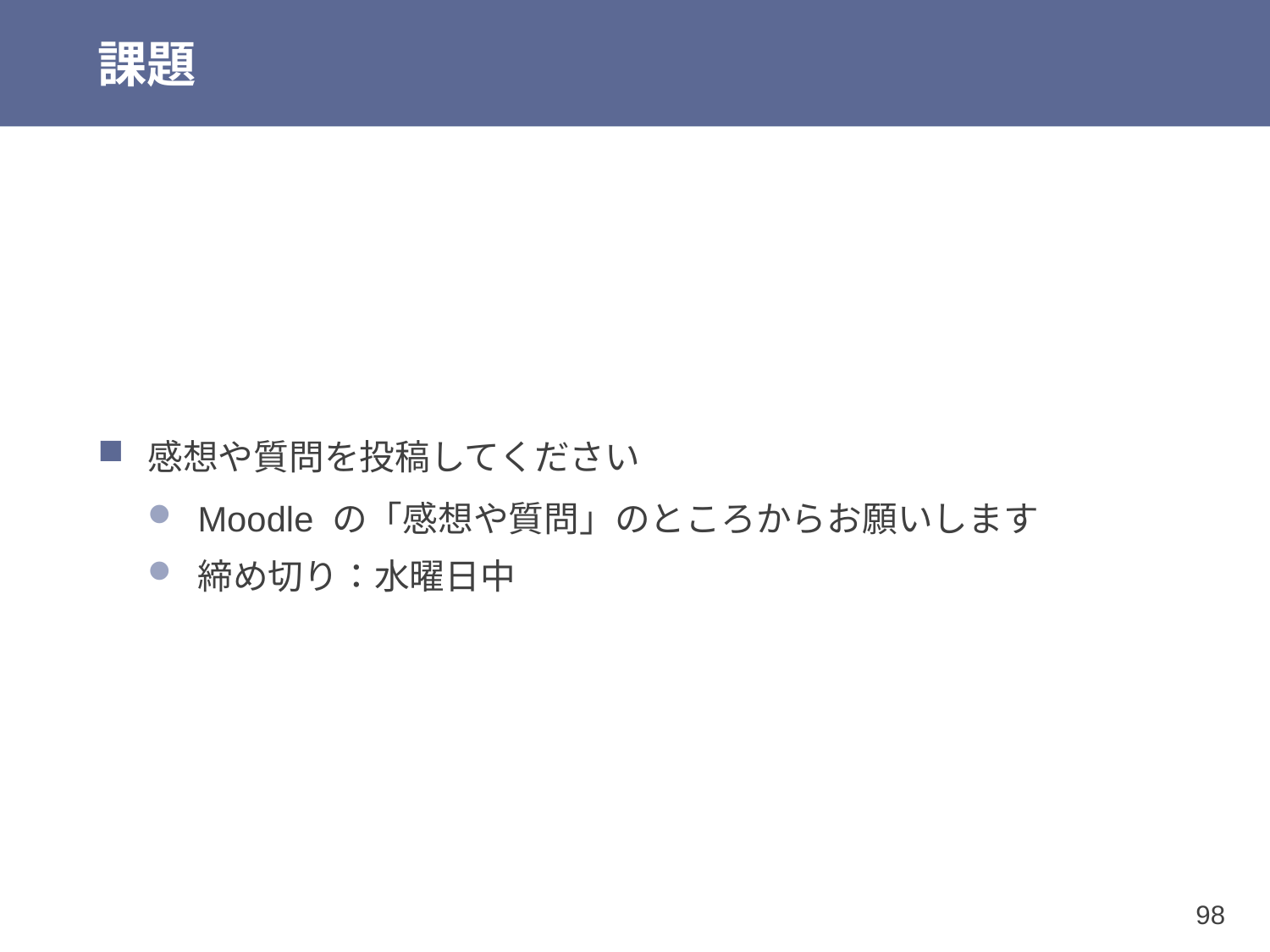

# 課題
感想や質問を投稿してください
Moodle の「感想や質問」のところからお願いします
締め切り：水曜日中